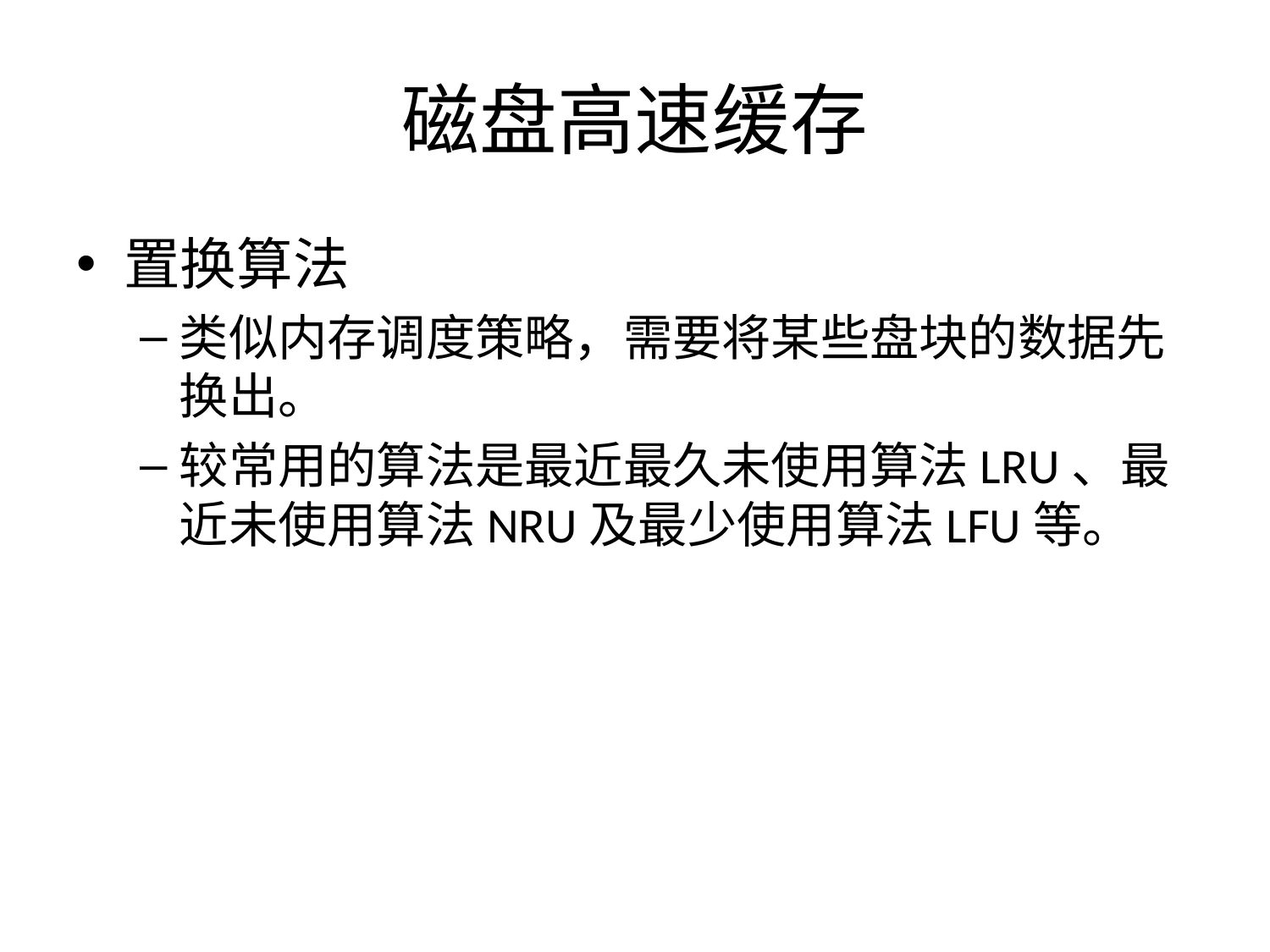

# 磁盘高速缓存
置换算法
类似内存调度策略，需要将某些盘块的数据先换出。
较常用的算法是最近最久未使用算法LRU、最近未使用算法NRU及最少使用算法LFU等。